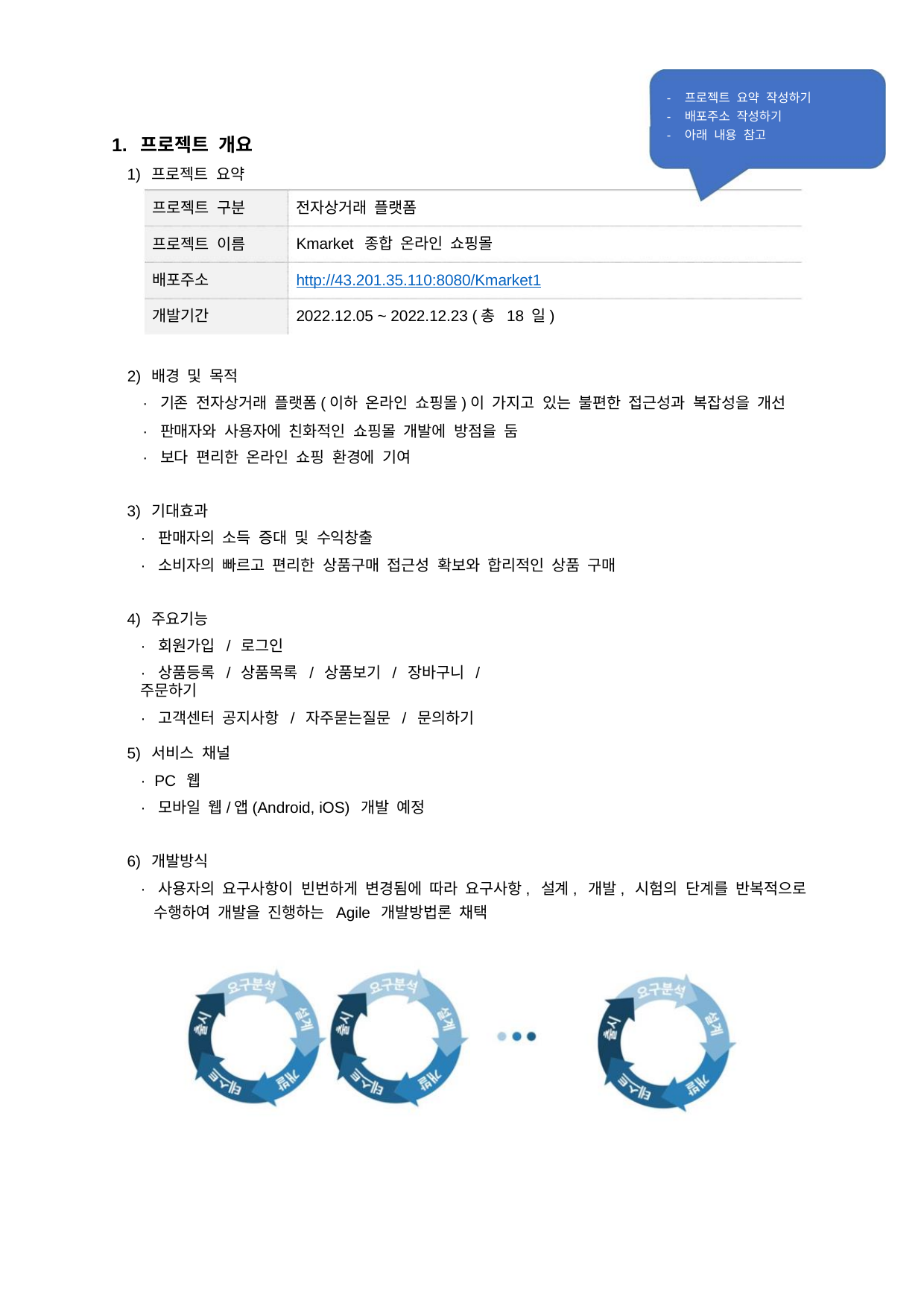

-
-
-
프로젝트 요약 작성하기
배포주소 작성하기
아래 내용 참고
1. 프로젝트 개요
1) 프로젝트 요약
프로젝트 구분
프로젝트 이름
배포주소
전자상거래 플랫폼
Kmarket 종합 온라인 쇼핑몰
http://43.201.35.110:8080/Kmarket1
2022.12.05 ~ 2022.12.23 (총 18 일)
개발기간
2) 배경 및 목적
· 기존 전자상거래 플랫폼(이하 온라인 쇼핑몰)이 가지고 있는 불편한 접근성과 복잡성을 개선
· 판매자와 사용자에 친화적인 쇼핑몰 개발에 방점을 둠
· 보다 편리한 온라인 쇼핑 환경에 기여
3) 기대효과
· 판매자의 소득 증대 및 수익창출
· 소비자의 빠르고 편리한 상품구매 접근성 확보와 합리적인 상품 구매
4) 주요기능
· 회원가입 / 로그인
· 상품등록 / 상품목록 / 상품보기 / 장바구니 / 주문하기
· 고객센터 공지사항 / 자주묻는질문 / 문의하기
5) 서비스 채널
· PC 웹
· 모바일 웹/앱(Android, iOS) 개발 예정
6) 개발방식
· 사용자의 요구사항이 빈번하게 변경됨에 따라 요구사항, 설계, 개발, 시험의 단계를 반복적으로
수행하여 개발을 진행하는 Agile 개발방법론 채택